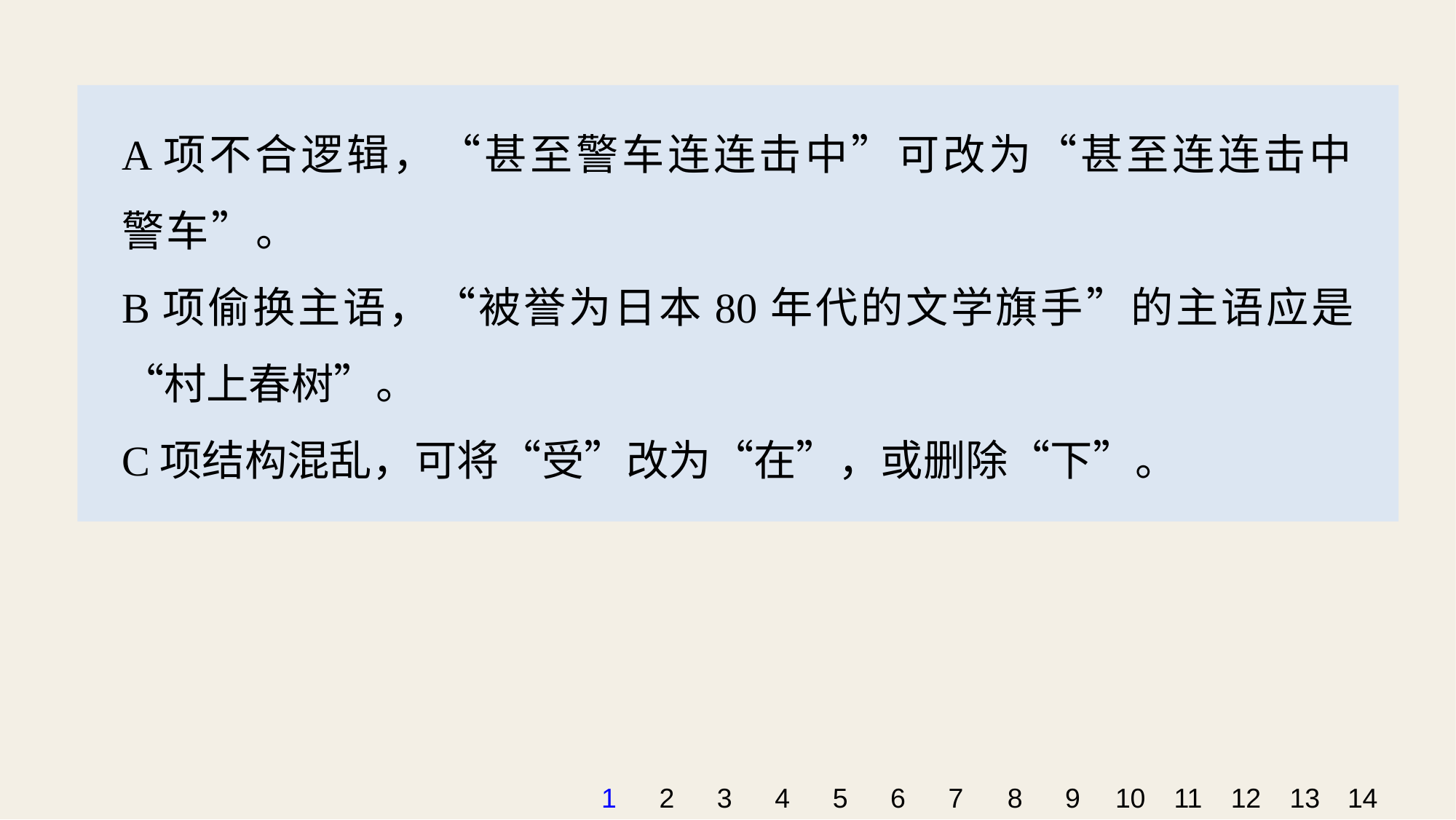

A项不合逻辑，“甚至警车连连击中”可改为“甚至连连击中警车”。
B项偷换主语，“被誉为日本80年代的文学旗手”的主语应是“村上春树”。
C项结构混乱，可将“受”改为“在”，或删除“下”。
1
2
3
4
5
6
7
8
9
10
11
12
13
14